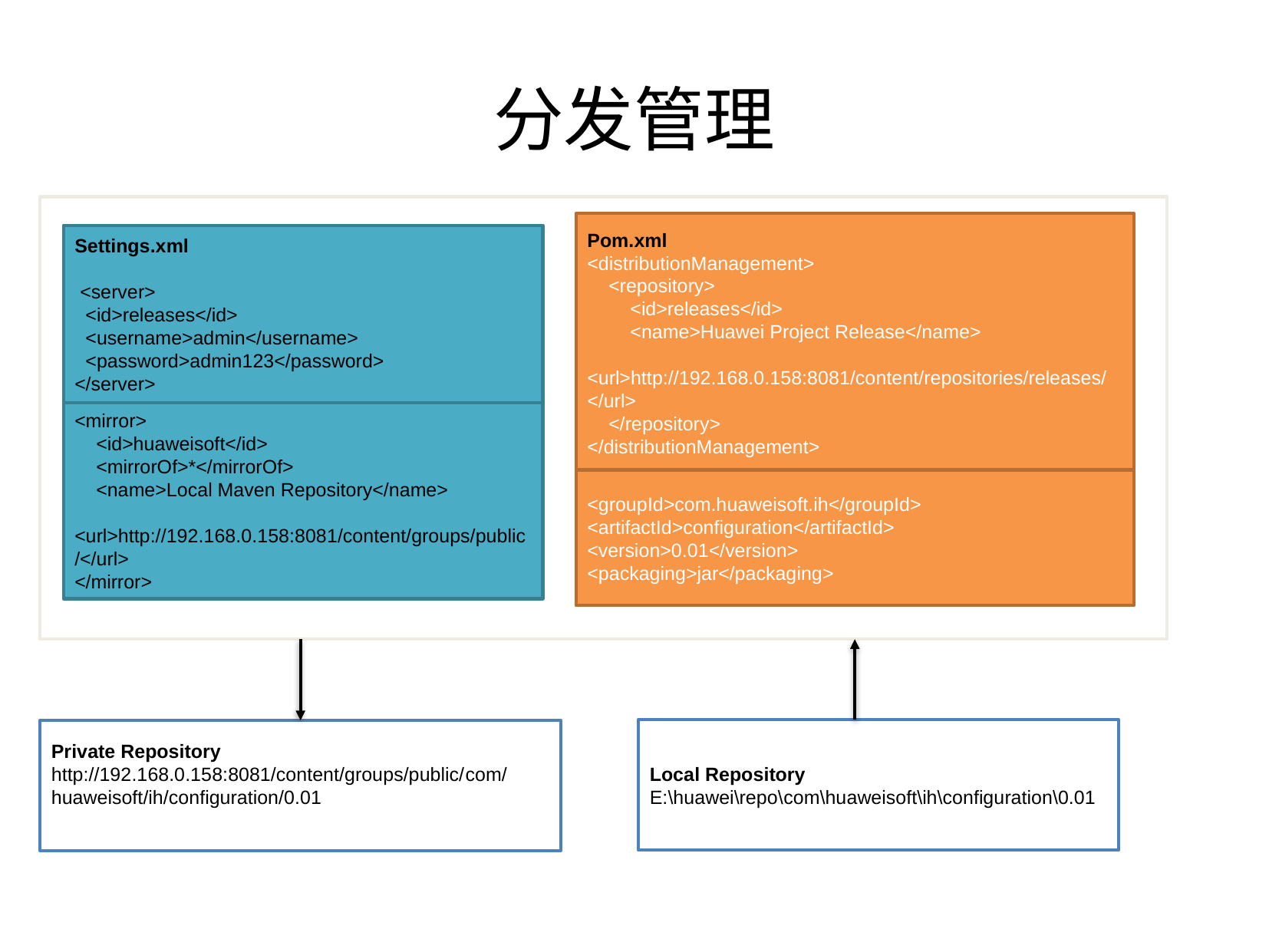

分发管理

Pom.xml
<distributionManagement>
    <repository>
        <id>releases</id>
        <name>Huawei Project Release</name>
      <url>http://192.168.0.158:8081/content/repositories/releases/
</url>
    </repository>
</distributionManagement>
<groupId>com.huaweisoft.ih</groupId>
<artifactId>configuration</artifactId>
<version>0.01</version>
<packaging>jar</packaging>
Settings.xml

 <server>
  <id>releases</id>
  <username>admin</username>
  <password>admin123</password>
</server>
<mirror>
    <id>huaweisoft</id>
    <mirrorOf>*</mirrorOf>
    <name>Local Maven Repository</name>
   <url>http://192.168.0.158:8081/content/groups/public/</url>
</mirror>
Local Repository
E:\huawei\repo\com\huaweisoft\ih\configuration\0.01
Private Repository
http://192.168.0.158:8081/content/groups/public/com/huaweisoft/ih/configuration/0.01